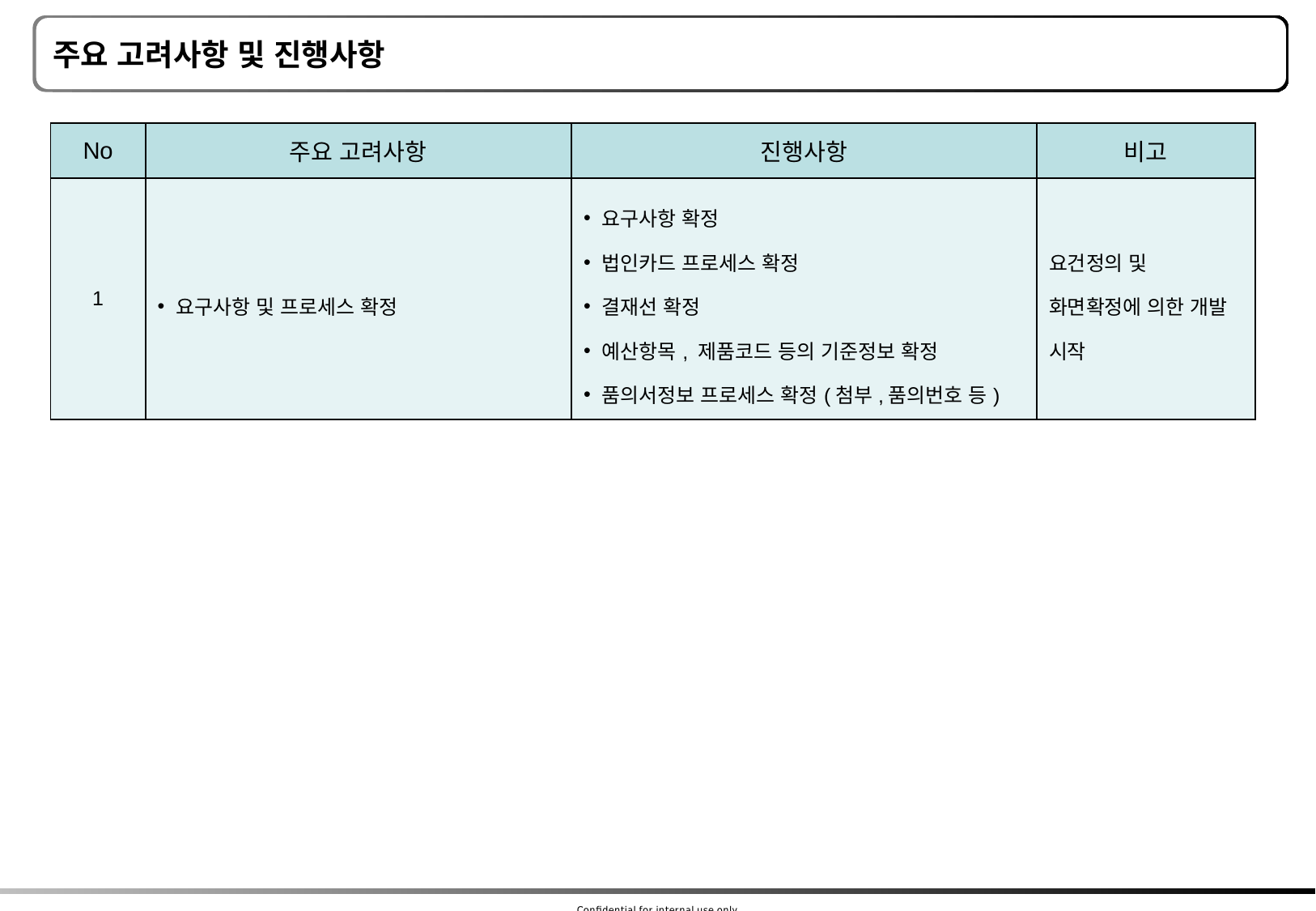

주요 고려사항 및 진행사항
| No | 주요 고려사항 | 진행사항 | 비고 |
| --- | --- | --- | --- |
| 1 | 요구사항 및 프로세스 확정 | 요구사항 확정 법인카드 프로세스 확정 결재선 확정 예산항목, 제품코드 등의 기준정보 확정 품의서정보 프로세스 확정(첨부,품의번호 등) | 요건정의 및 화면확정에 의한 개발 시작 |